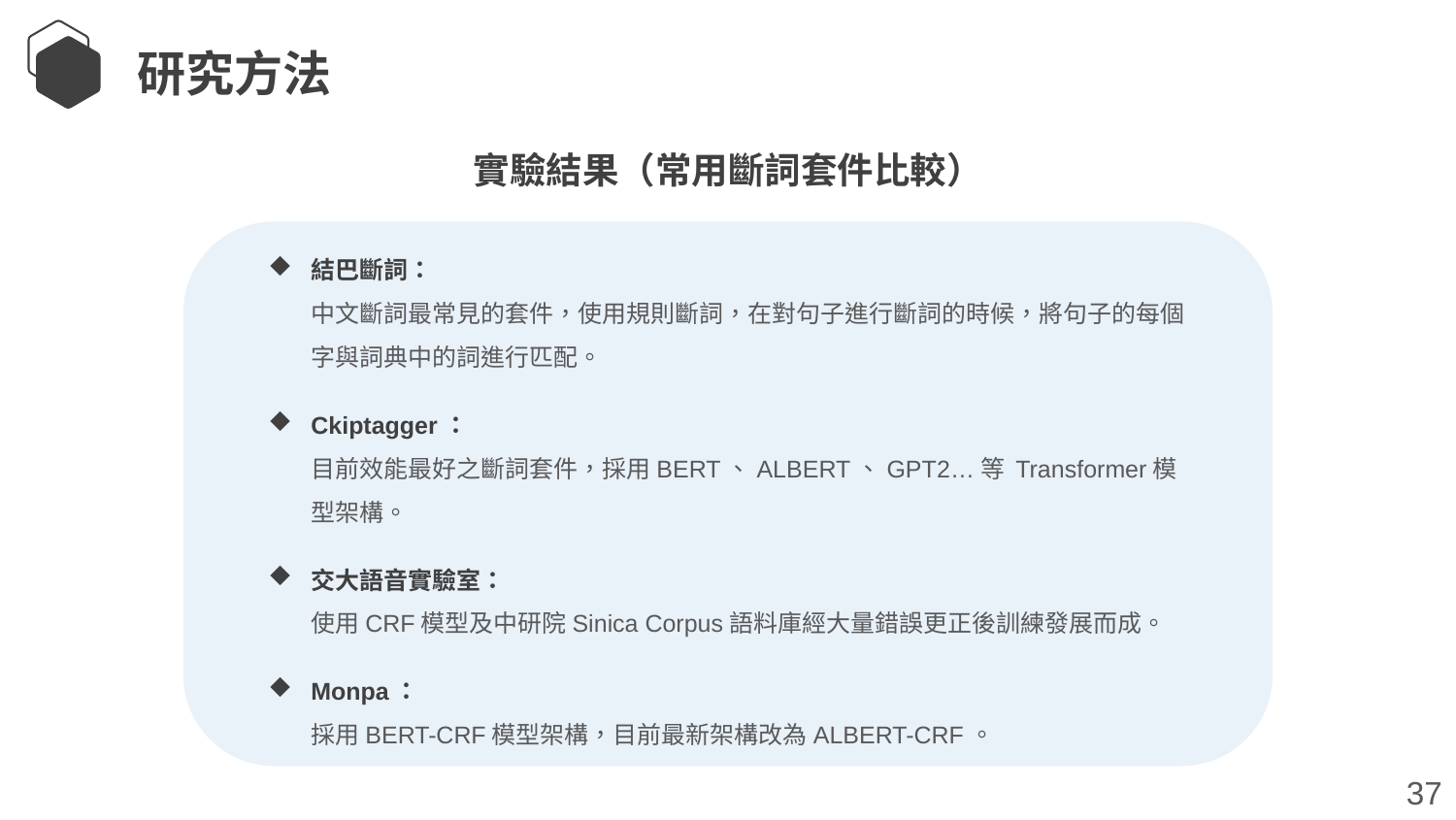

研究方法
實驗結果（常用斷詞套件比較）

結巴斷詞：
中文斷詞最常見的套件，使用規則斷詞，在對句子進行斷詞的時候，將句子的每個字與詞典中的詞進行匹配。
Ckiptagger：
目前效能最好之斷詞套件，採用BERT、ALBERT、GPT2…等 Transformer模型架構。
交大語音實驗室：
使用CRF模型及中研院Sinica Corpus語料庫經大量錯誤更正後訓練發展而成。
Monpa：
採用BERT-CRF模型架構，目前最新架構改為ALBERT-CRF。
37